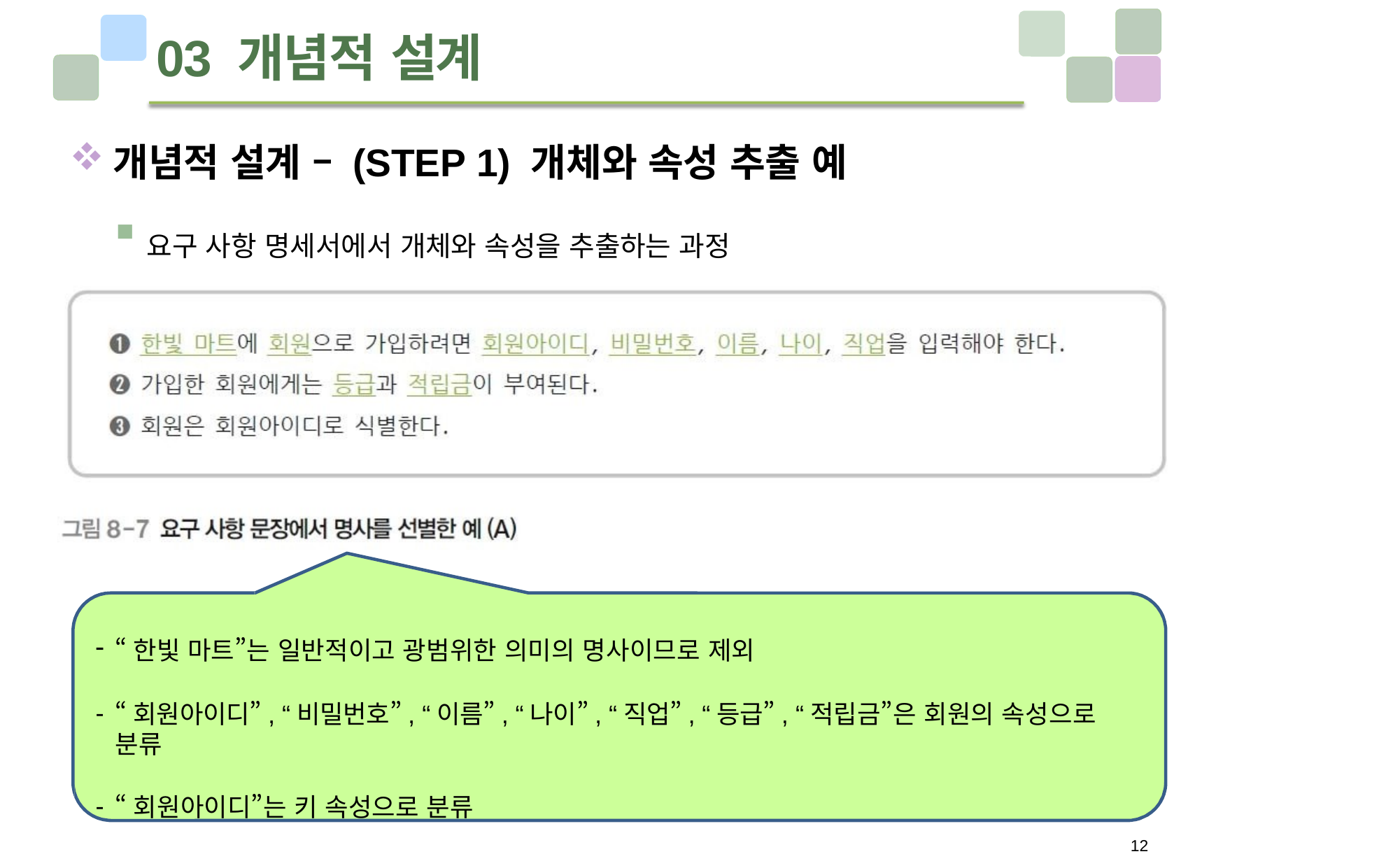

# 03 개념적 설계
개념적 설계 – (STEP 1) 개체와 속성 추출 예
요구 사항 명세서에서 개체와 속성을 추출하는 과정

“한빛 마트”는 일반적이고 광범위한 의미의 명사이므로 제외

“회원아이디”, “비밀번호”, “이름”, “나이”, “직업”, “등급”, “적립금”은 회원의 속성으로 분류

“회원아이디”는 키 속성으로 분류
12